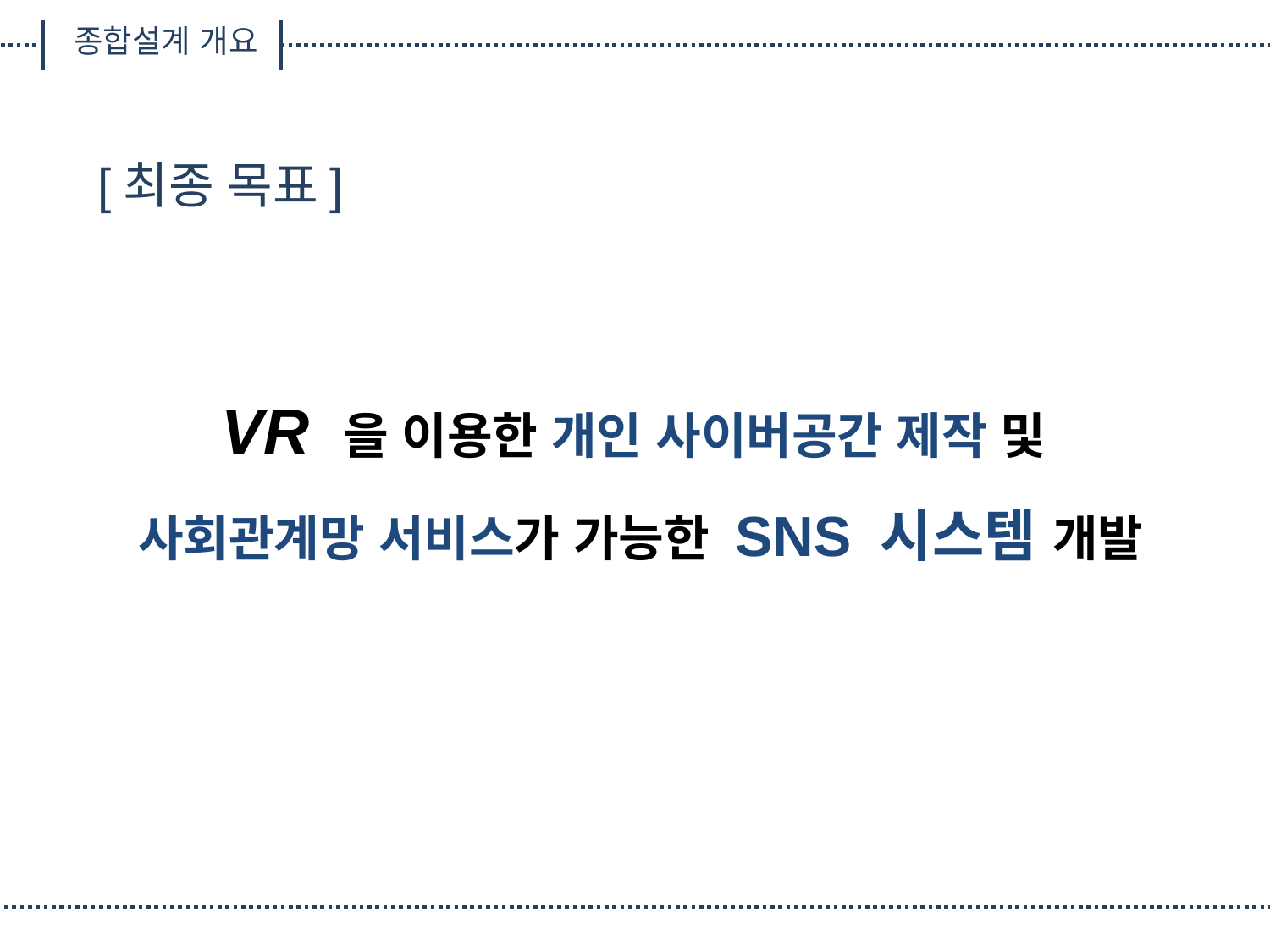

종합설계 개요
[최종 목표]
VR 을 이용한 개인 사이버공간 제작 및
사회관계망 서비스가 가능한 SNS 시스템 개발